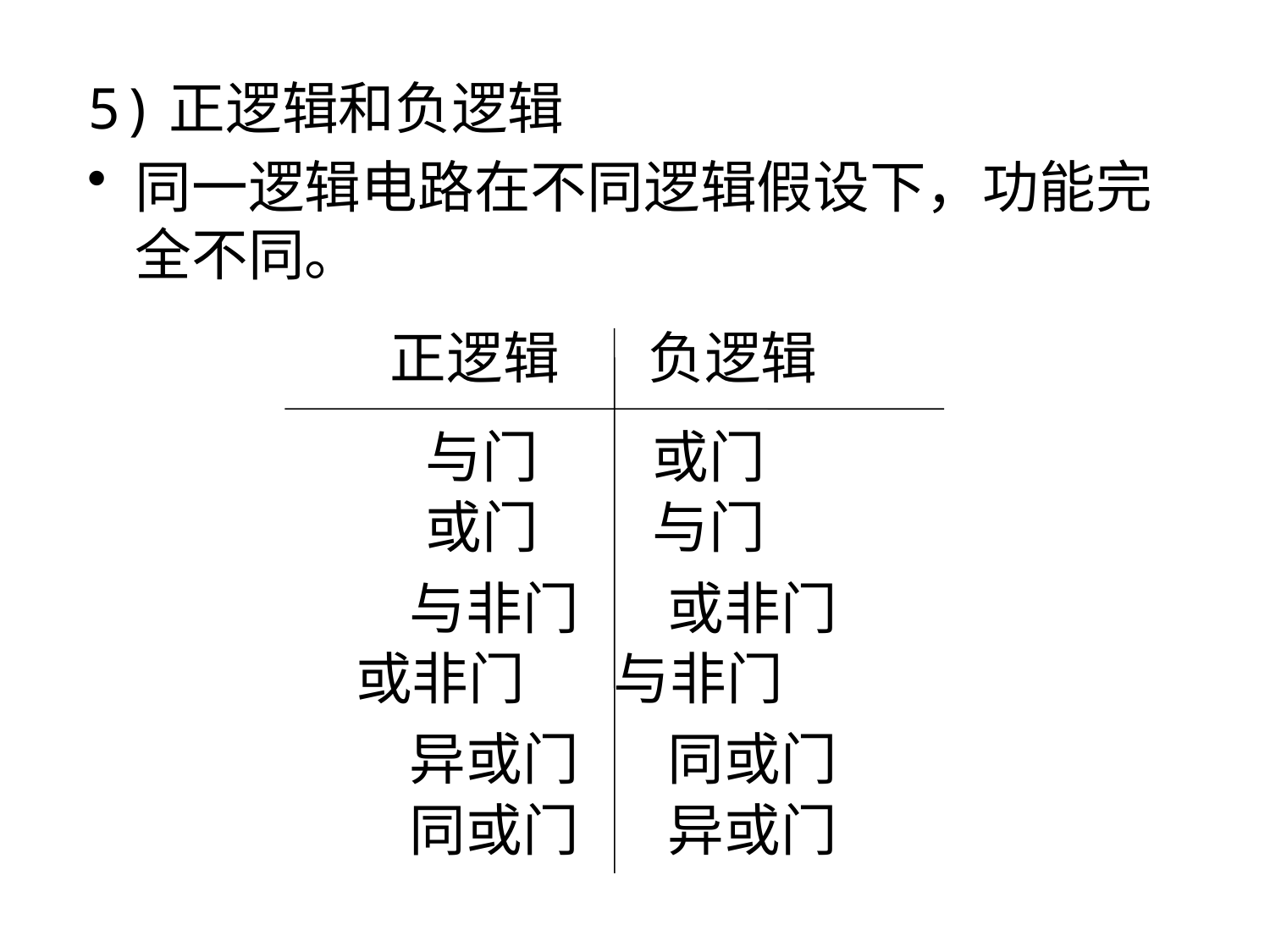

5)正逻辑和负逻辑
同一逻辑电路在不同逻辑假设下，功能完全不同。
正逻辑       负逻辑

与门         或门
或门         与门
与非门       或非门
或非门       与非门
异或门       同或门
同或门       异或门